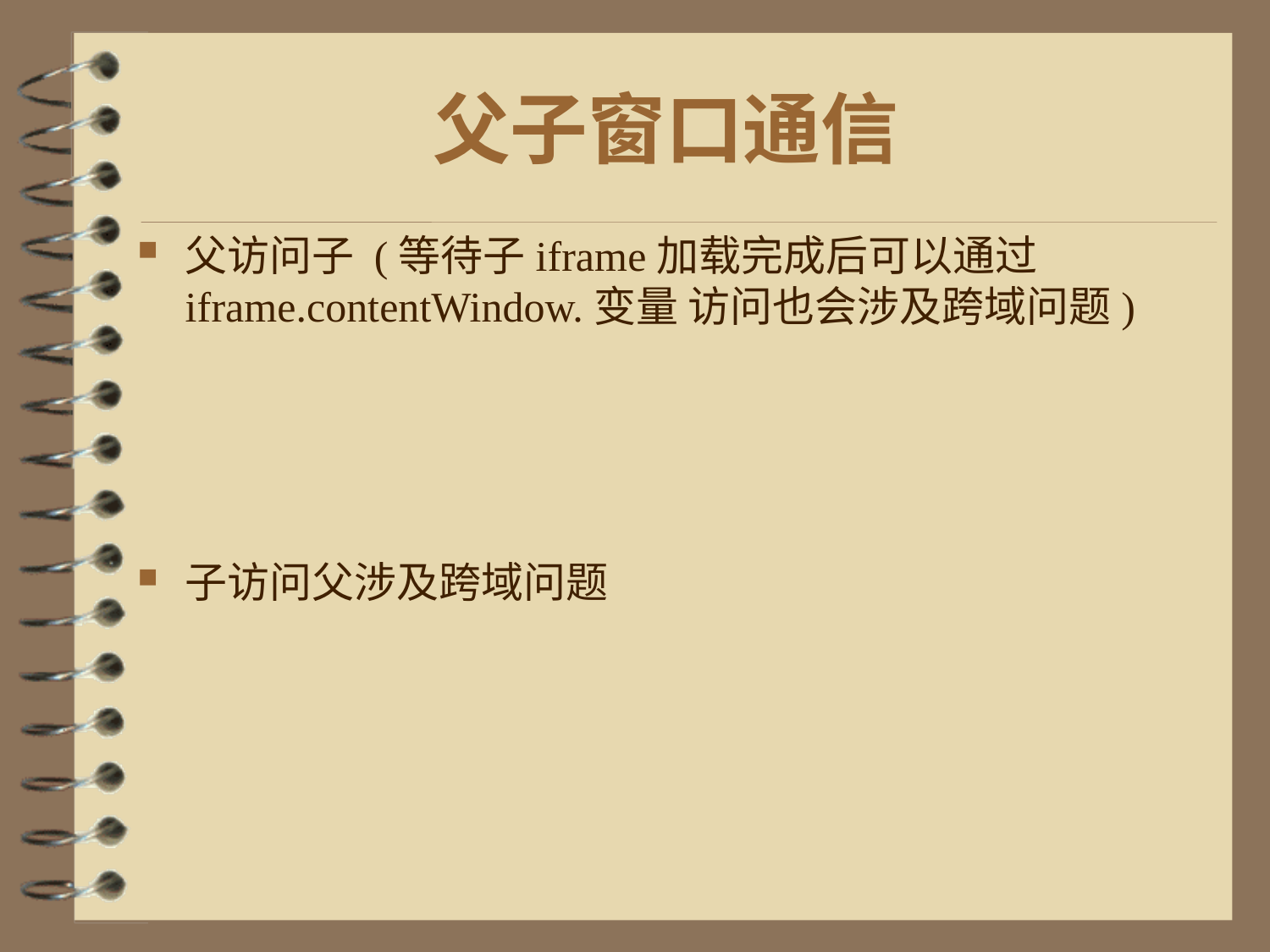

# 父子窗口通信
父访问子 (等待子iframe加载完成后可以通过iframe.contentWindow.变量 访问也会涉及跨域问题)

子访问父涉及跨域问题